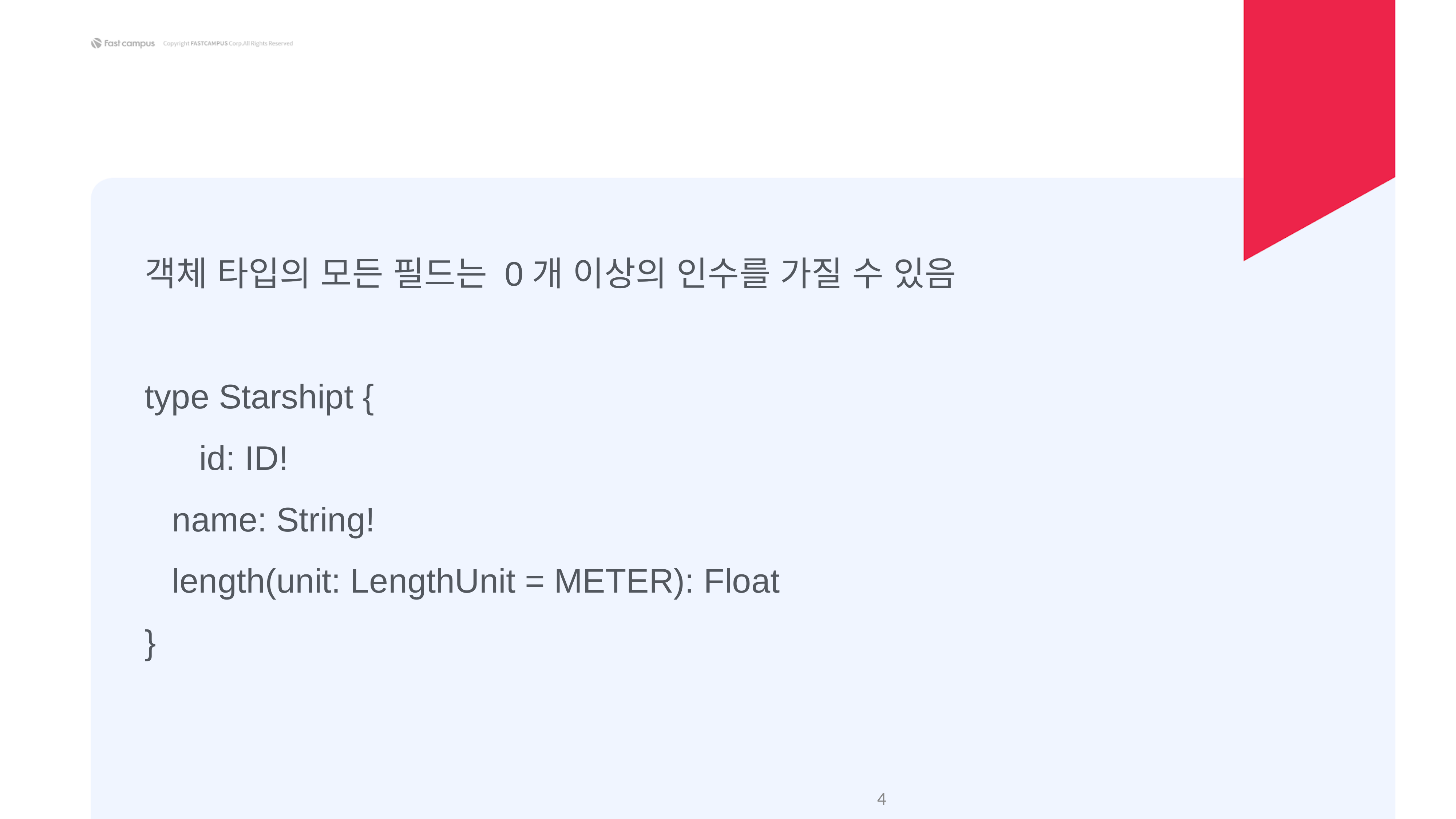

객체 타입의 모든 필드는 0개 이상의 인수를 가질 수 있음

type Starshipt {
	id: ID!
name: String!
length(unit: LengthUnit = METER): Float
}
4